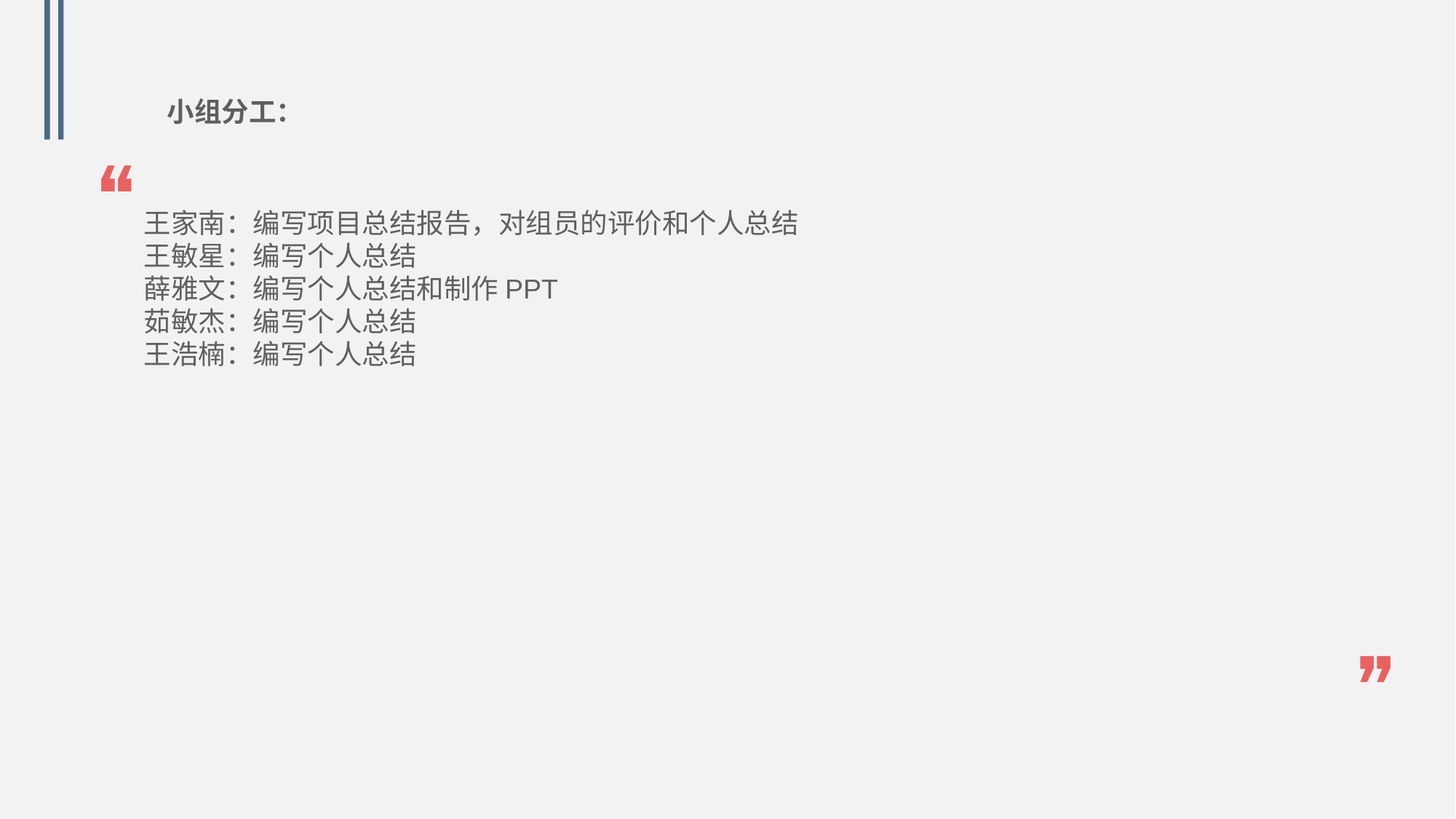

小组分工：
“
王家南：编写项目总结报告，对组员的评价和个人总结
王敏星：编写个人总结
薛雅文：编写个人总结和制作PPT
茹敏杰：编写个人总结
王浩楠：编写个人总结
”